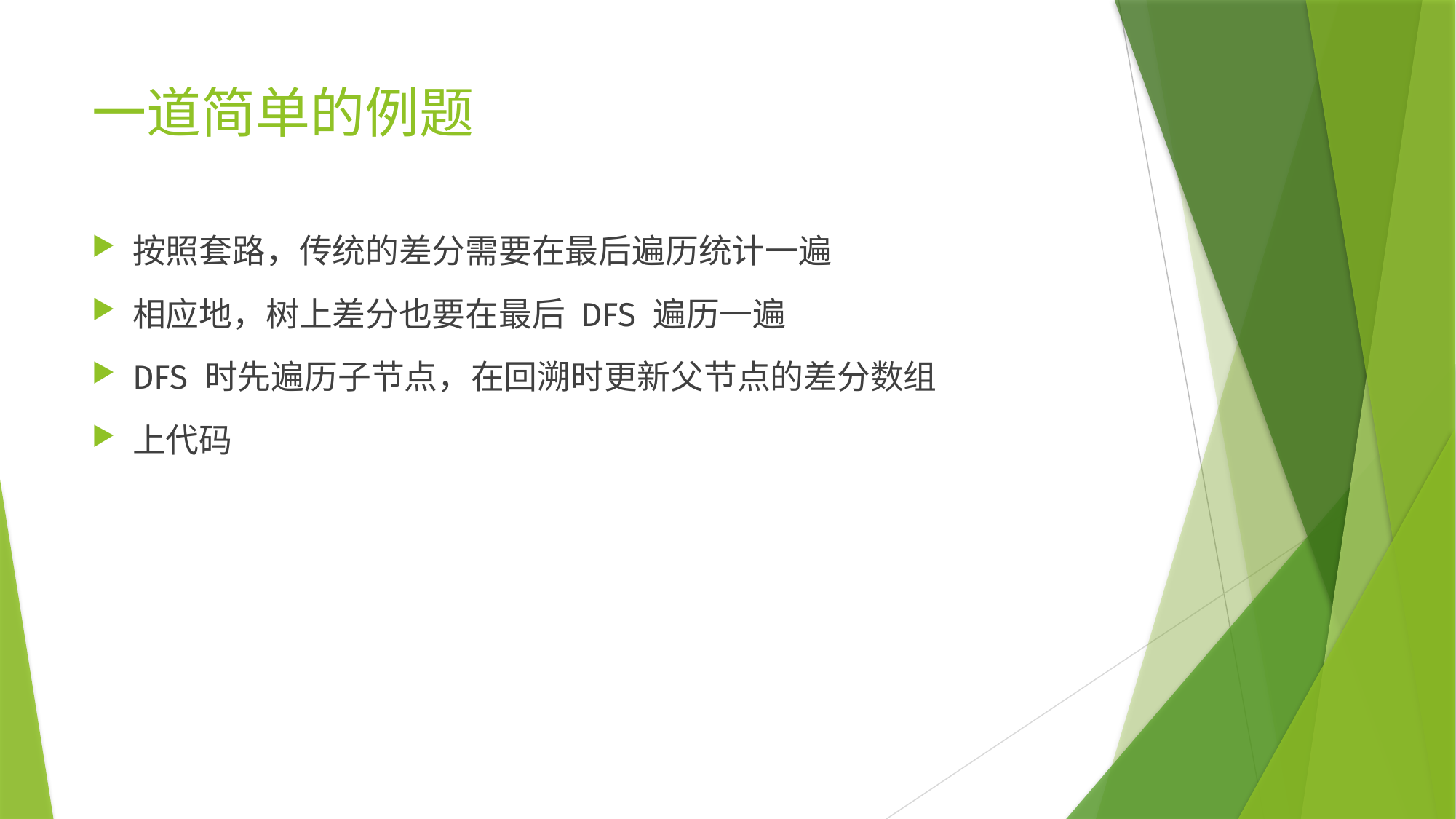

# 一道简单的例题
按照套路，传统的差分需要在最后遍历统计一遍
相应地，树上差分也要在最后 DFS 遍历一遍
DFS 时先遍历子节点，在回溯时更新父节点的差分数组
上代码